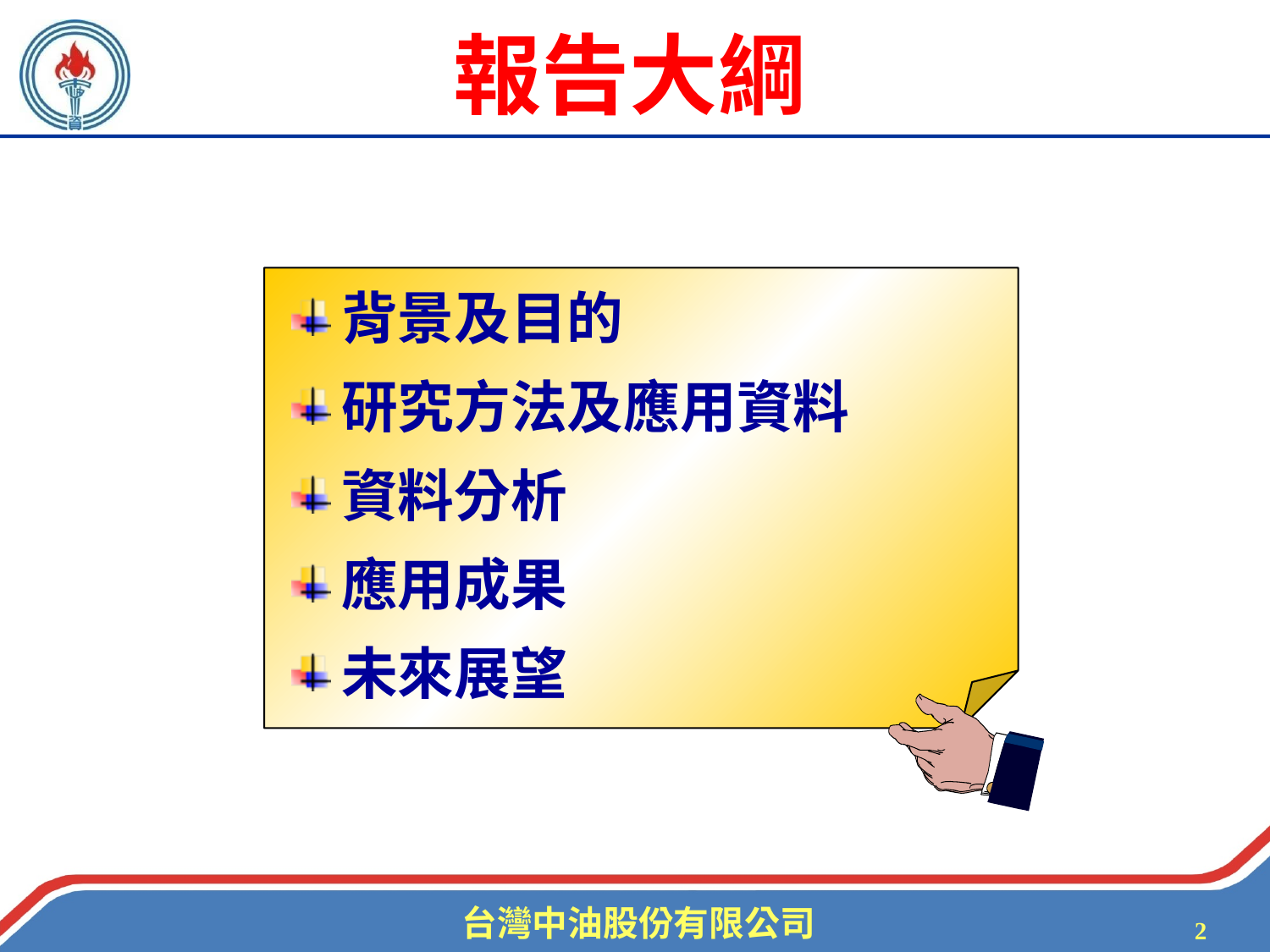

報告大綱

背景及目的
研究方法及應用資料
資料分析
應用成果
未來展望

2